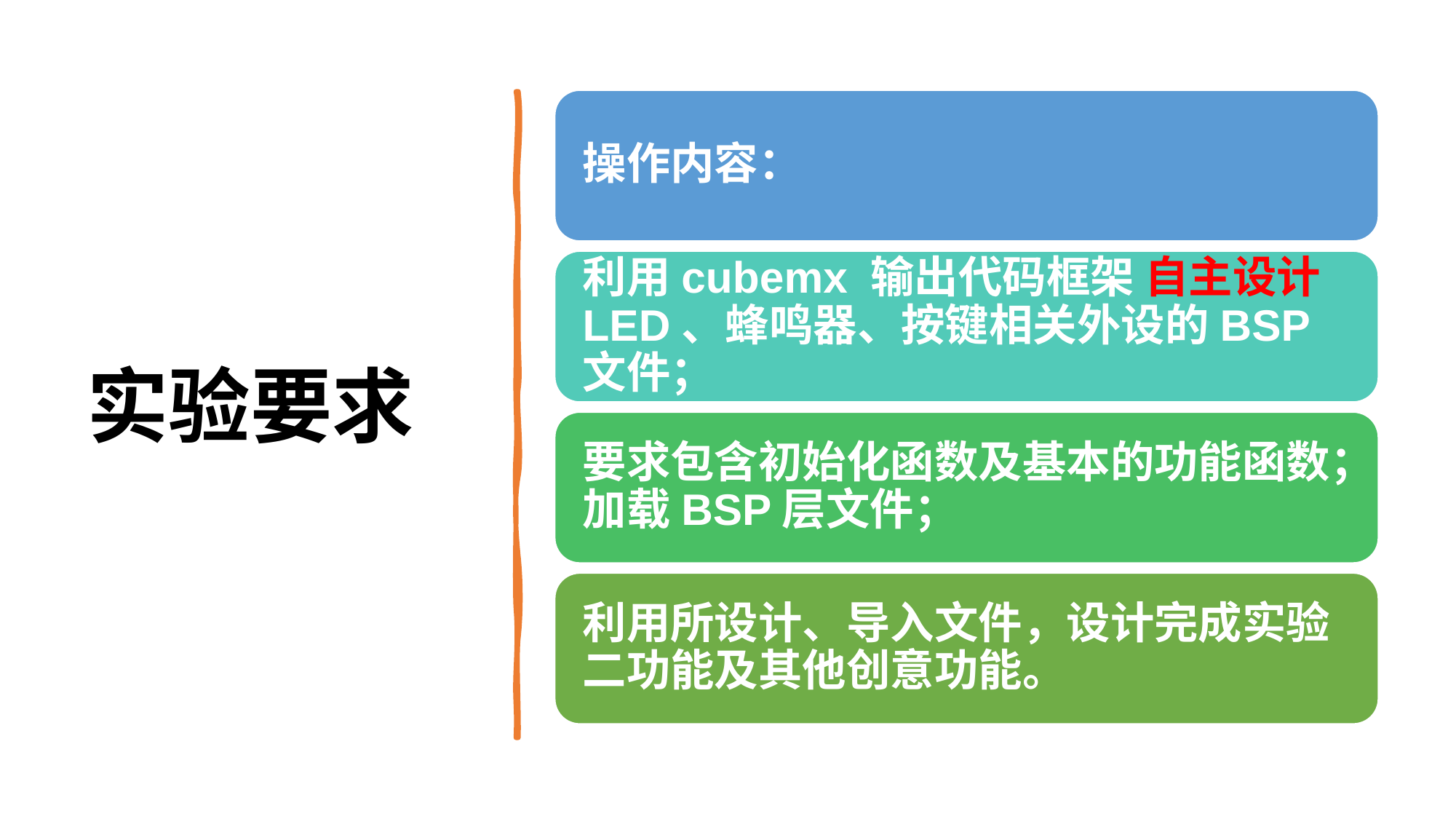

操作内容：
利用cubemx 输出代码框架 自主设计LED、蜂鸣器、按键相关外设的BSP文件；
要求包含初始化函数及基本的功能函数；加载BSP层文件；
利用所设计、导入文件，设计完成实验二功能及其他创意功能。
实验要求